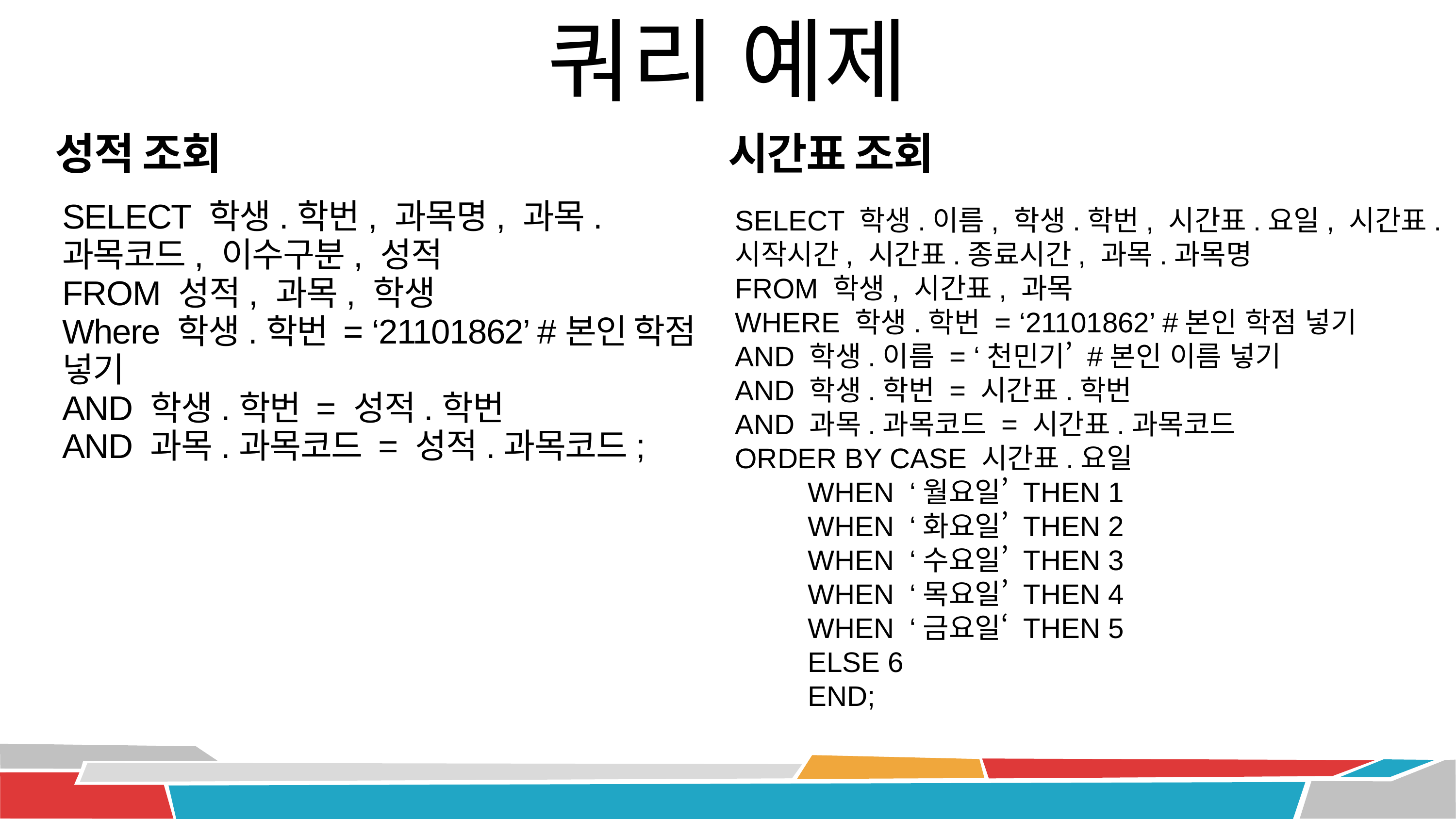

쿼리 예제
성적 조회
시간표 조회
SELECT 학생.학번, 과목명, 과목.과목코드, 이수구분, 성적
FROM 성적, 과목, 학생
Where 학생.학번 = ‘21101862’ #본인 학점 넣기
AND 학생.학번 = 성적.학번
AND 과목.과목코드 = 성적.과목코드;
SELECT 학생.이름, 학생.학번, 시간표.요일, 시간표.시작시간, 시간표.종료시간, 과목.과목명
FROM 학생, 시간표, 과목
WHERE 학생.학번 = ‘21101862’ #본인 학점 넣기
AND 학생.이름 = ‘천민기’ #본인 이름 넣기
AND 학생.학번 = 시간표.학번
AND 과목.과목코드 = 시간표.과목코드
ORDER BY CASE 시간표.요일
	WHEN  ‘월요일’ THEN 1
	WHEN  ‘화요일’ THEN 2
	WHEN  ‘수요일’ THEN 3
	WHEN  ‘목요일’ THEN 4
	WHEN  ‘금요일‘ THEN 5
	ELSE 6
	END;